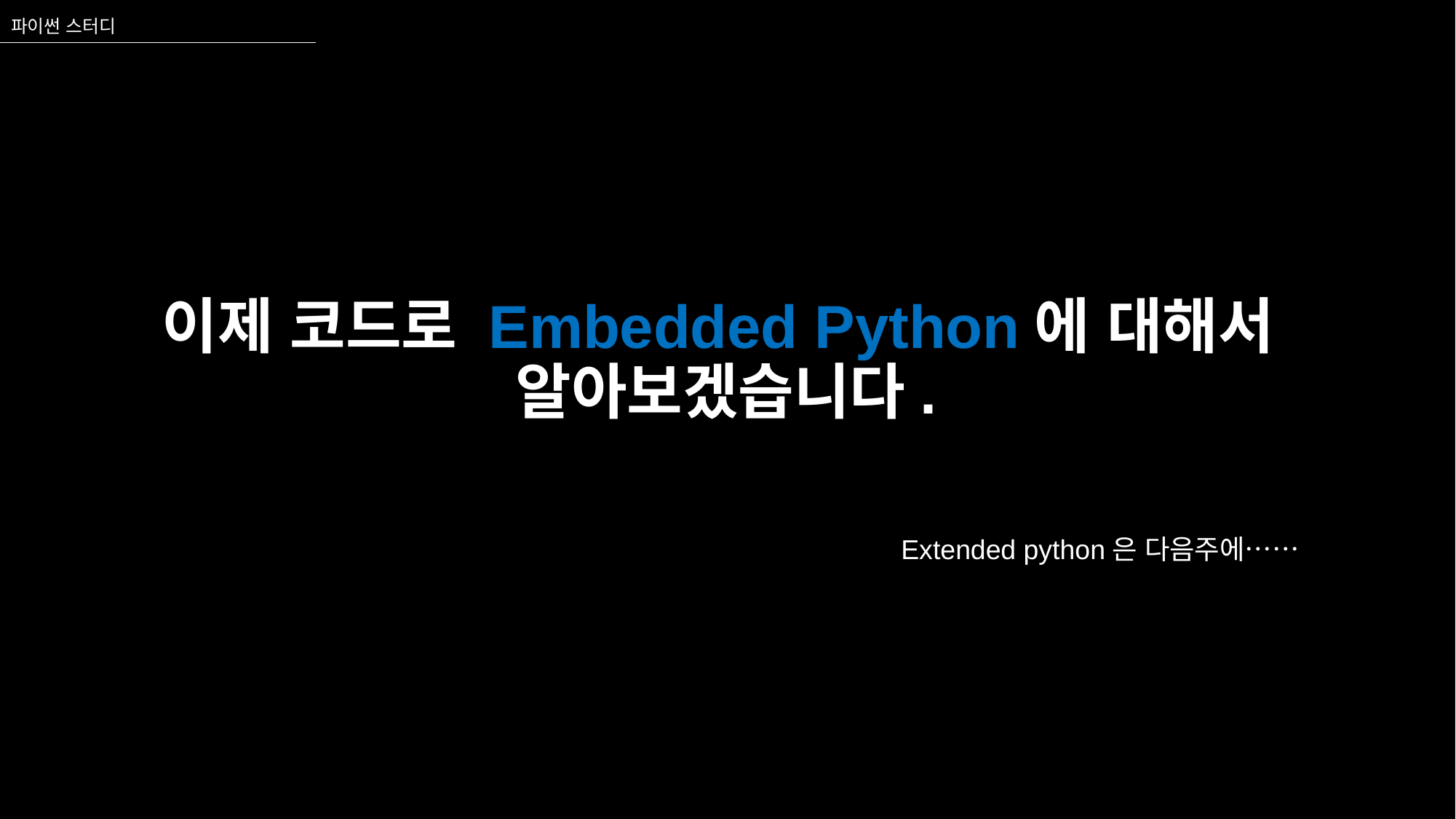

파이썬 스터디
# 이제 코드로 Embedded Python에 대해서 알아보겠습니다.
Extended python은 다음주에……